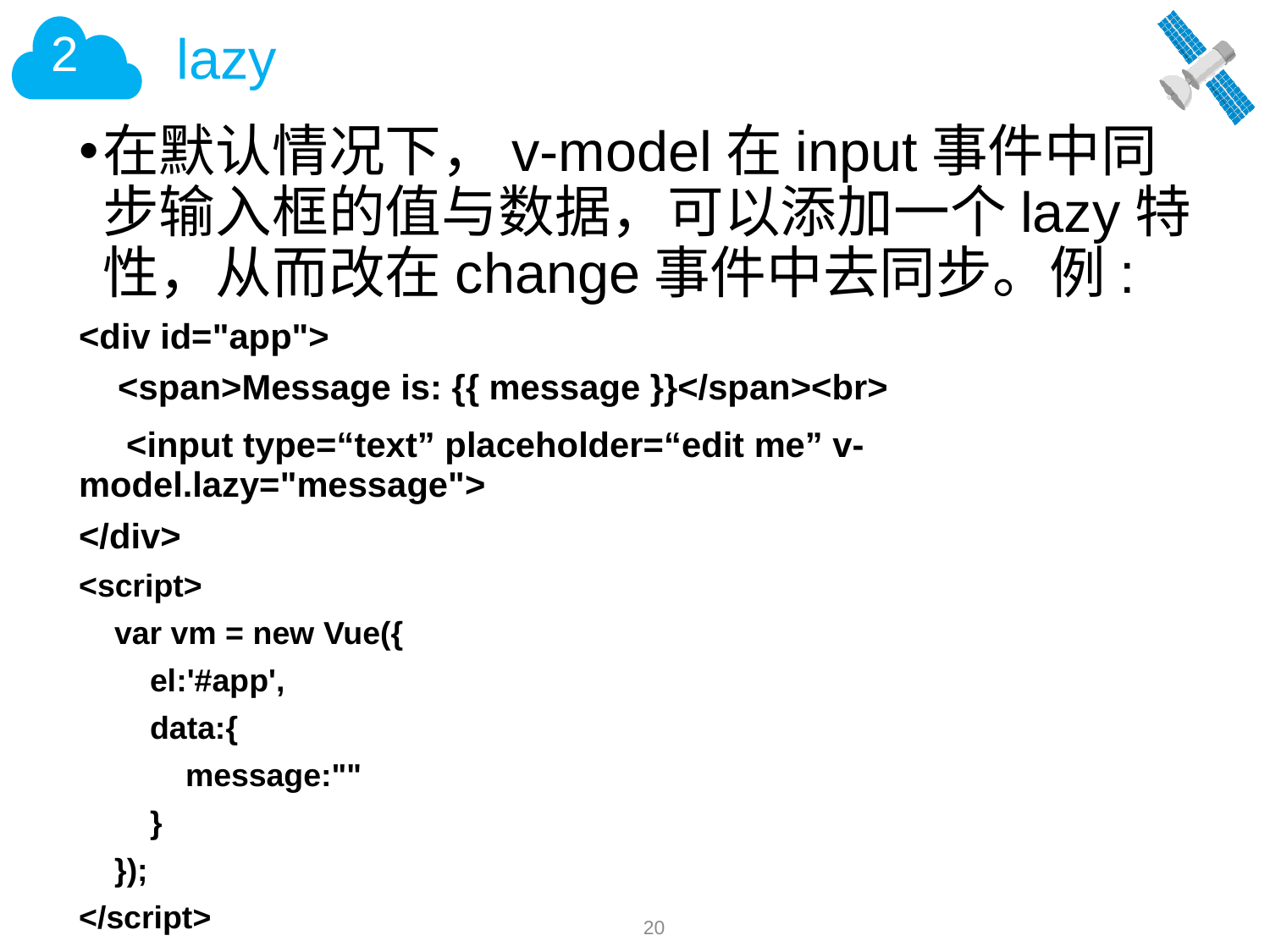

# lazy
在默认情况下，v-model在input事件中同步输入框的值与数据，可以添加一个lazy特性，从而改在change事件中去同步。例:
<div id="app">
    <span>Message is: {{ message }}</span><br>
    <input type=“text” placeholder=“edit me” v-model.lazy="message">
</div>
<script>
    var vm = new Vue({
        el:'#app',
        data:{
            message:""
        }
    });
</script>

20